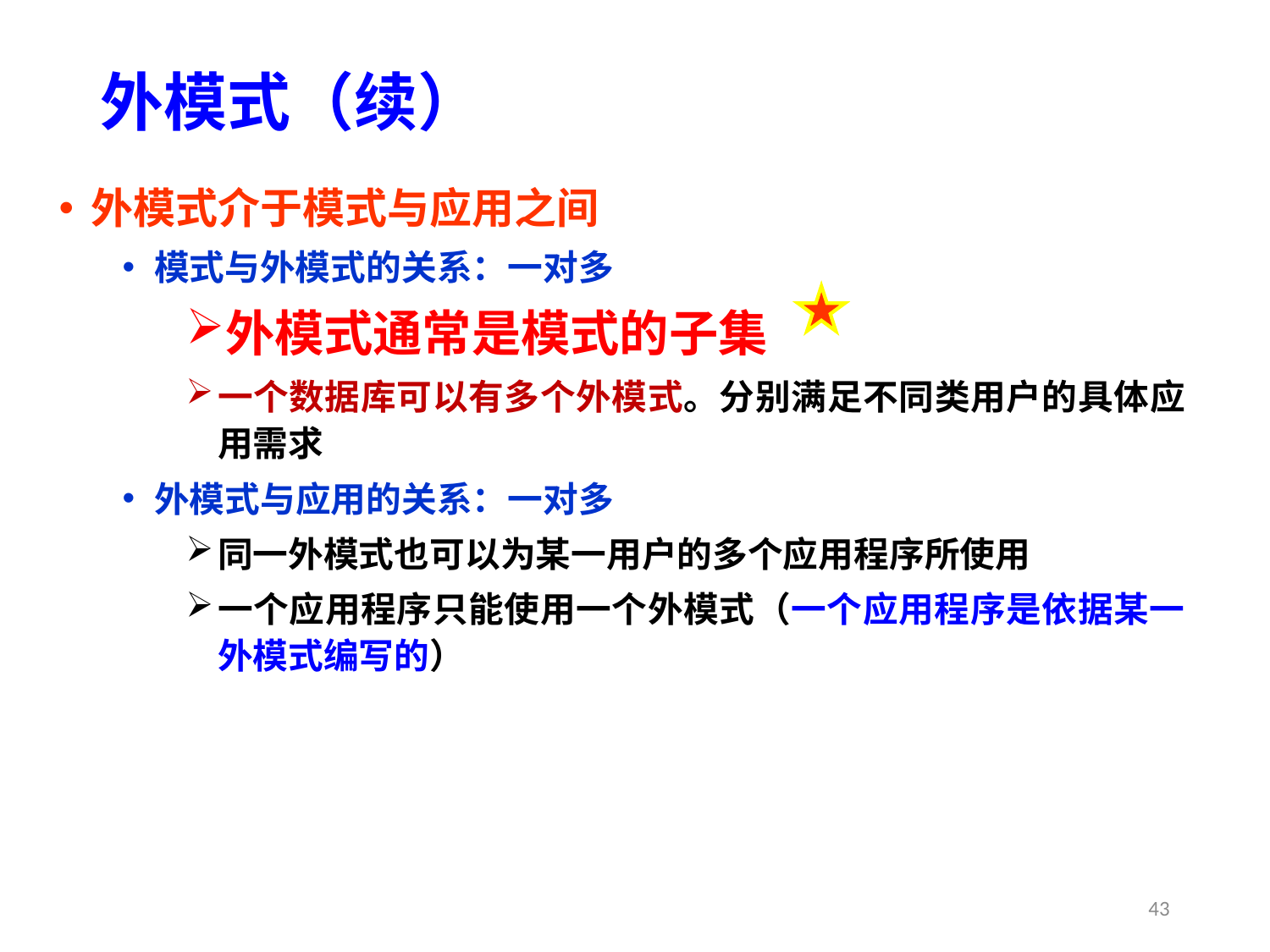

# 外模式（续）
外模式介于模式与应用之间
模式与外模式的关系：一对多
外模式通常是模式的子集
一个数据库可以有多个外模式。分别满足不同类用户的具体应用需求
外模式与应用的关系：一对多
同一外模式也可以为某一用户的多个应用程序所使用
一个应用程序只能使用一个外模式（一个应用程序是依据某一外模式编写的）

43